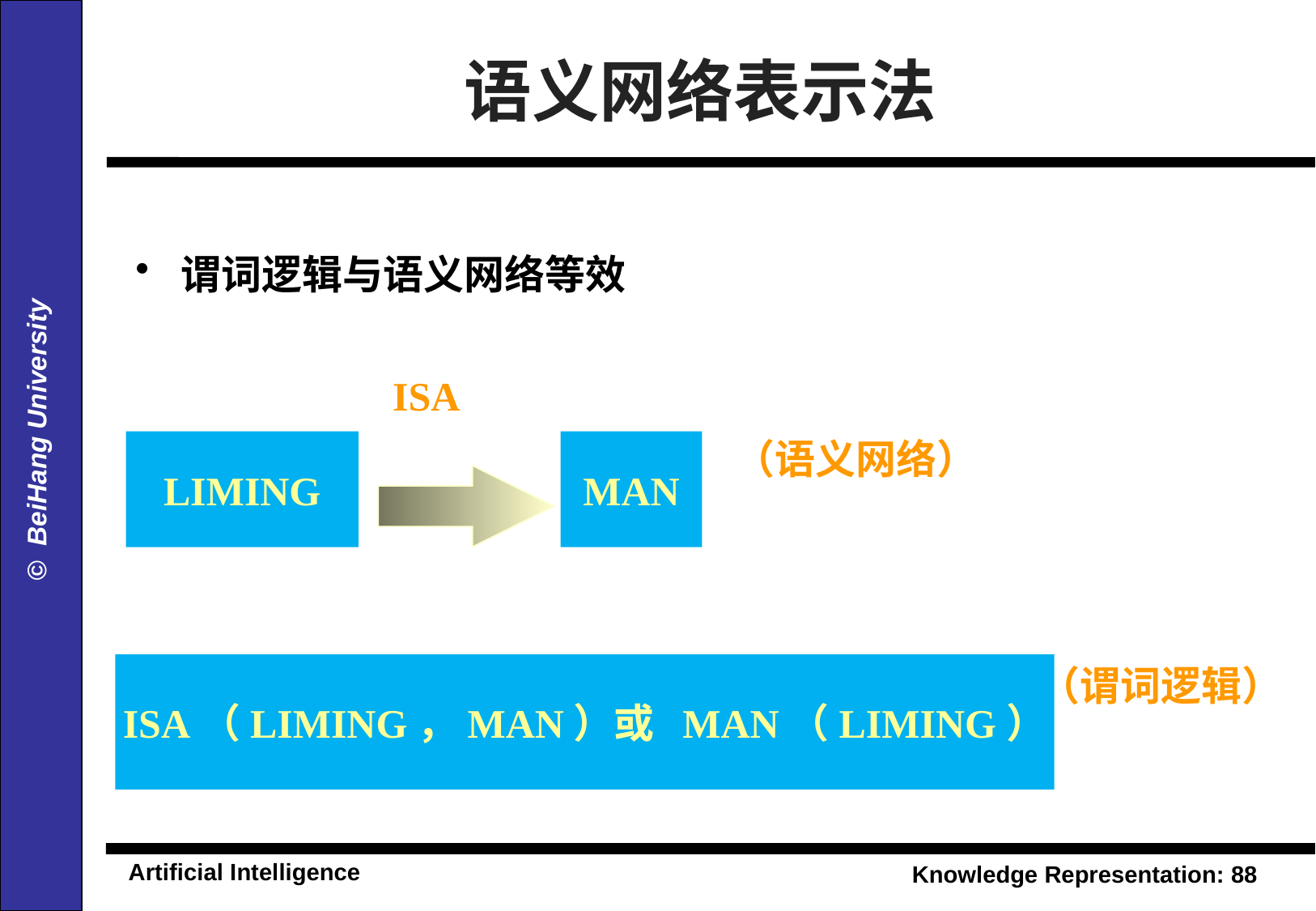

语义网络表示法
谓词逻辑与语义网络等效
ISA
（语义网络）
LIMING
MAN

ISA（LIMING，MAN）或  MAN（LIMING）
（谓词逻辑）